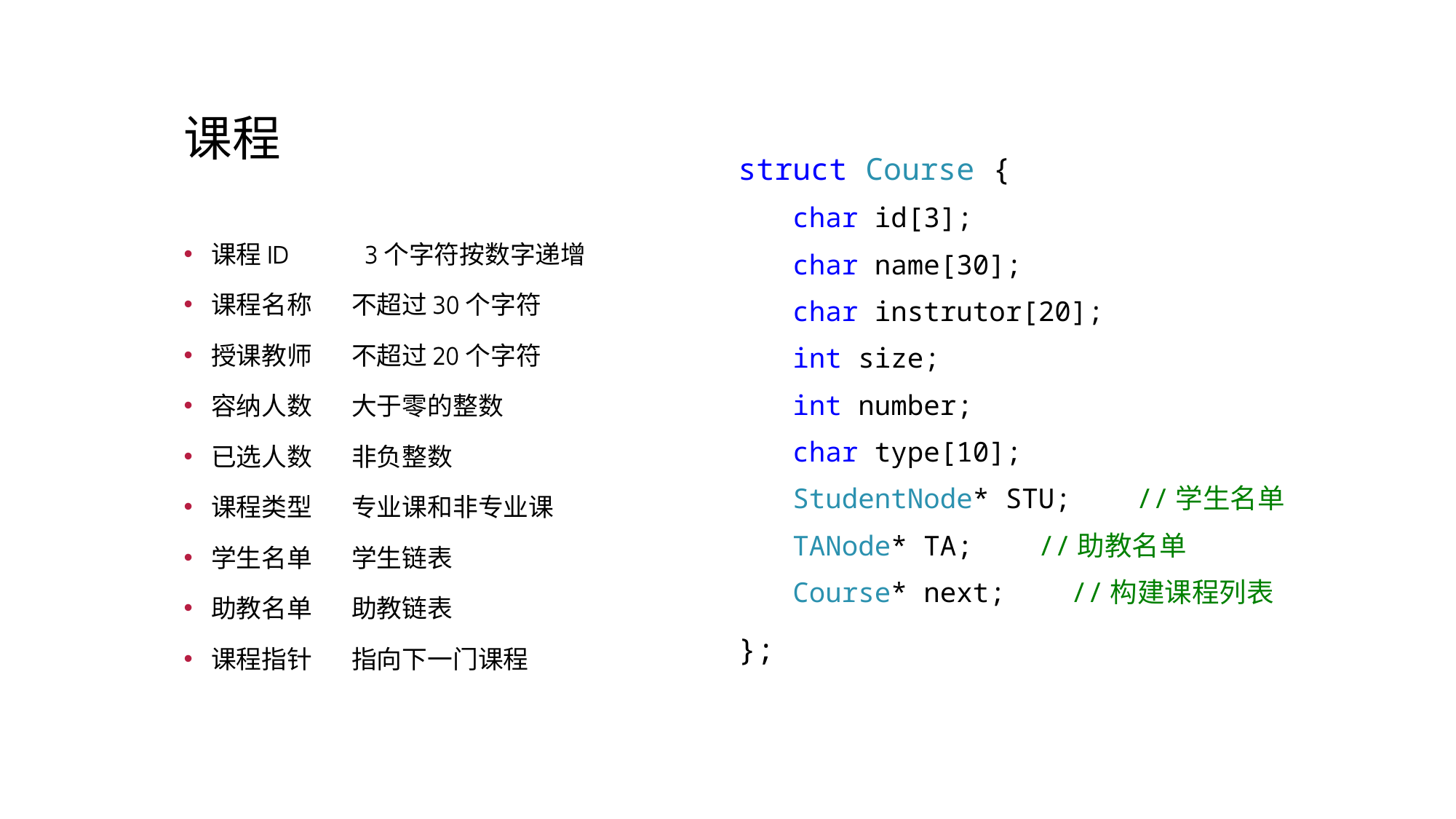

# 课程
struct Course {
char id[3];
char name[30];
char instrutor[20];
int size;
int number;
char type[10];
StudentNode* STU;    //学生名单
TANode* TA;    //助教名单
Course* next;    //构建课程列表
};
课程ID          3个字符按数字递增
课程名称       不超过30个字符
授课教师       不超过20个字符
容纳人数       大于零的整数
已选人数       非负整数
课程类型       专业课和非专业课
学生名单       学生链表
助教名单       助教链表
课程指针       指向下一门课程